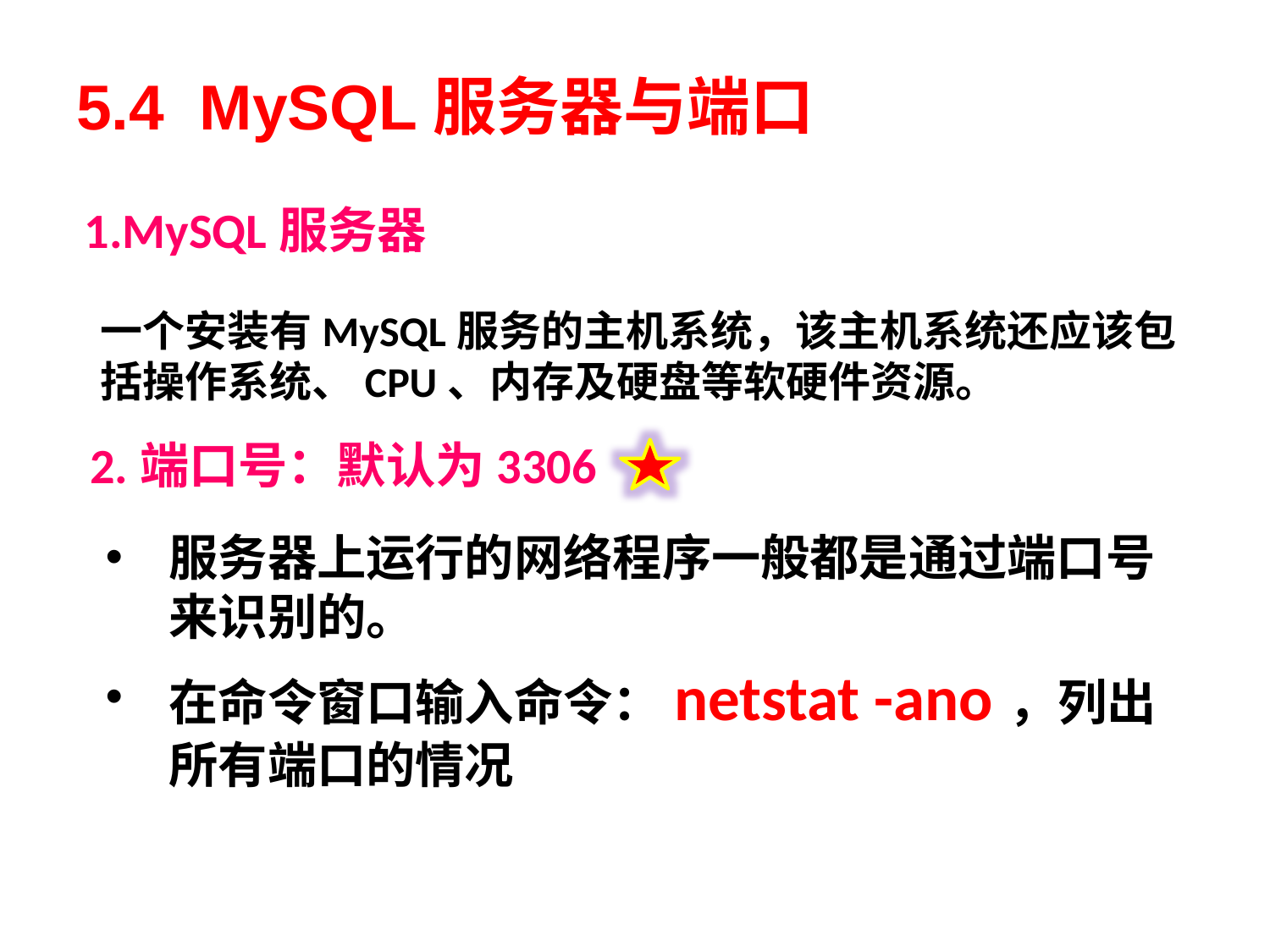

# 5.4  MySQL服务器与端口
1.MySQL服务器
一个安装有MySQL服务的主机系统，该主机系统还应该包括操作系统、CPU、内存及硬盘等软硬件资源。
2.端口号：默认为3306

服务器上运行的网络程序一般都是通过端口号来识别的。
在命令窗口输入命令：netstat -ano，列出所有端口的情况